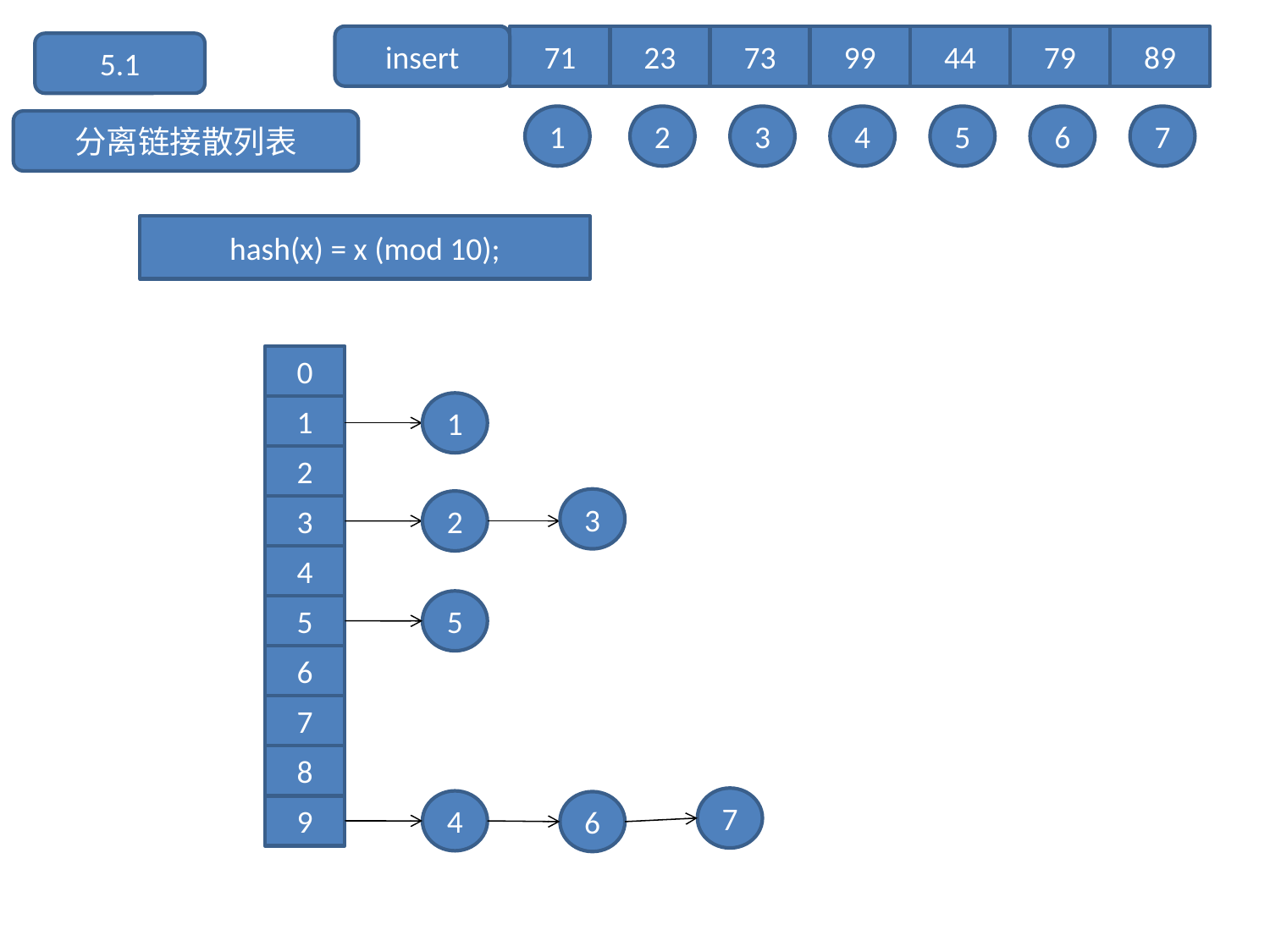

insert
71
23
73
99
44
79
89
5.1
1
2
3
4
5
6
7
分离链接散列表
hash(x) = x (mod 10);
0
1
1
2
3
2
3
4
5
5
6
7
8
7
4
6
9